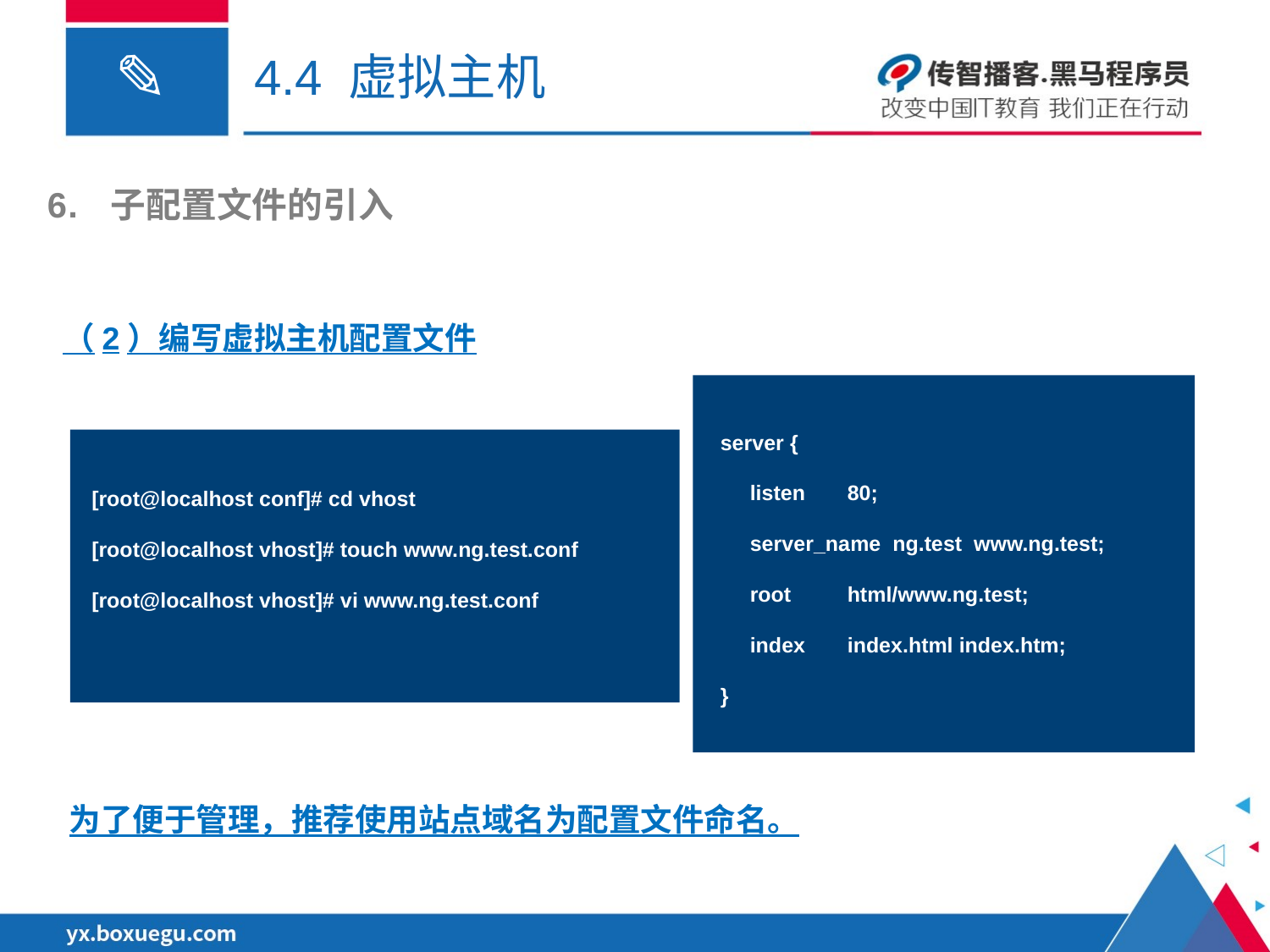

# 4.4 虚拟主机
子配置文件的引入
（2）编写虚拟主机配置文件

server {
     listen 	80;
     server_name  ng.test  www.ng.test;
     root 	html/www.ng.test;
     index 	index.html index.htm;
}

[root@localhost conf]# cd vhost
[root@localhost vhost]# touch www.ng.test.conf
[root@localhost vhost]# vi www.ng.test.conf
为了便于管理，推荐使用站点域名为配置文件命名。